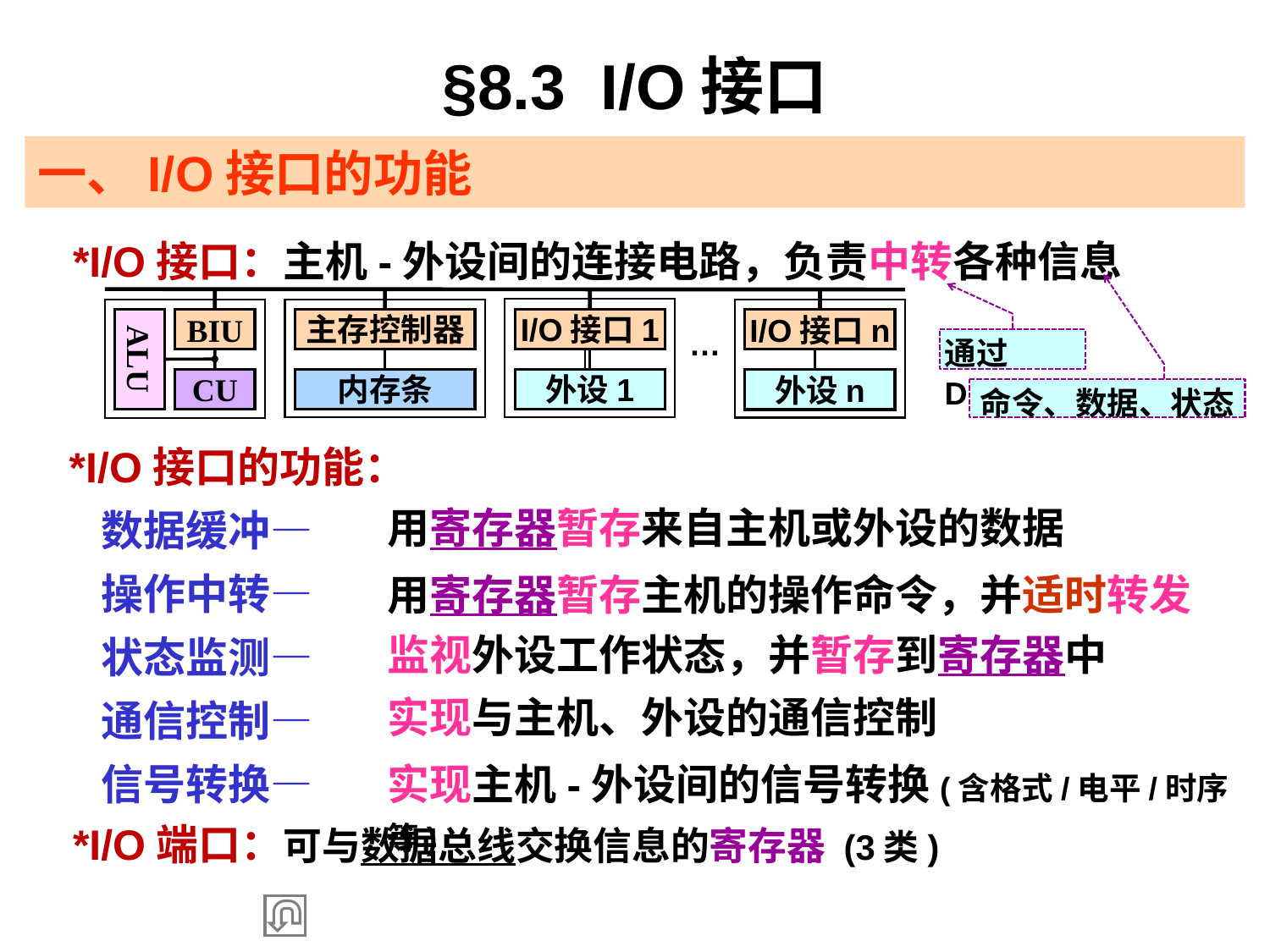

§8.3  I/O接口
一、I/O接口的功能
   *I/O接口：主机-外设间的连接电路，负责中转各种信息

ALU
BIU
主存控制器
I/O接口1
I/O接口n
…
外设1
CU
内存条
外设n
通过DBus
命令、数据、状态
   *I/O接口的功能：
      数据缓冲—
      操作中转—
      状态监测—
      通信控制—
      信号转换—
用寄存器暂存来自主机或外设的数据
用寄存器暂存主机的操作命令，并适时转发
监视外设工作状态，并暂存到寄存器中
实现与主机、外设的通信控制
实现主机-外设间的信号转换(含格式/电平/时序等)
   *I/O端口：可与数据总线交换信息的寄存器 (3类)

30